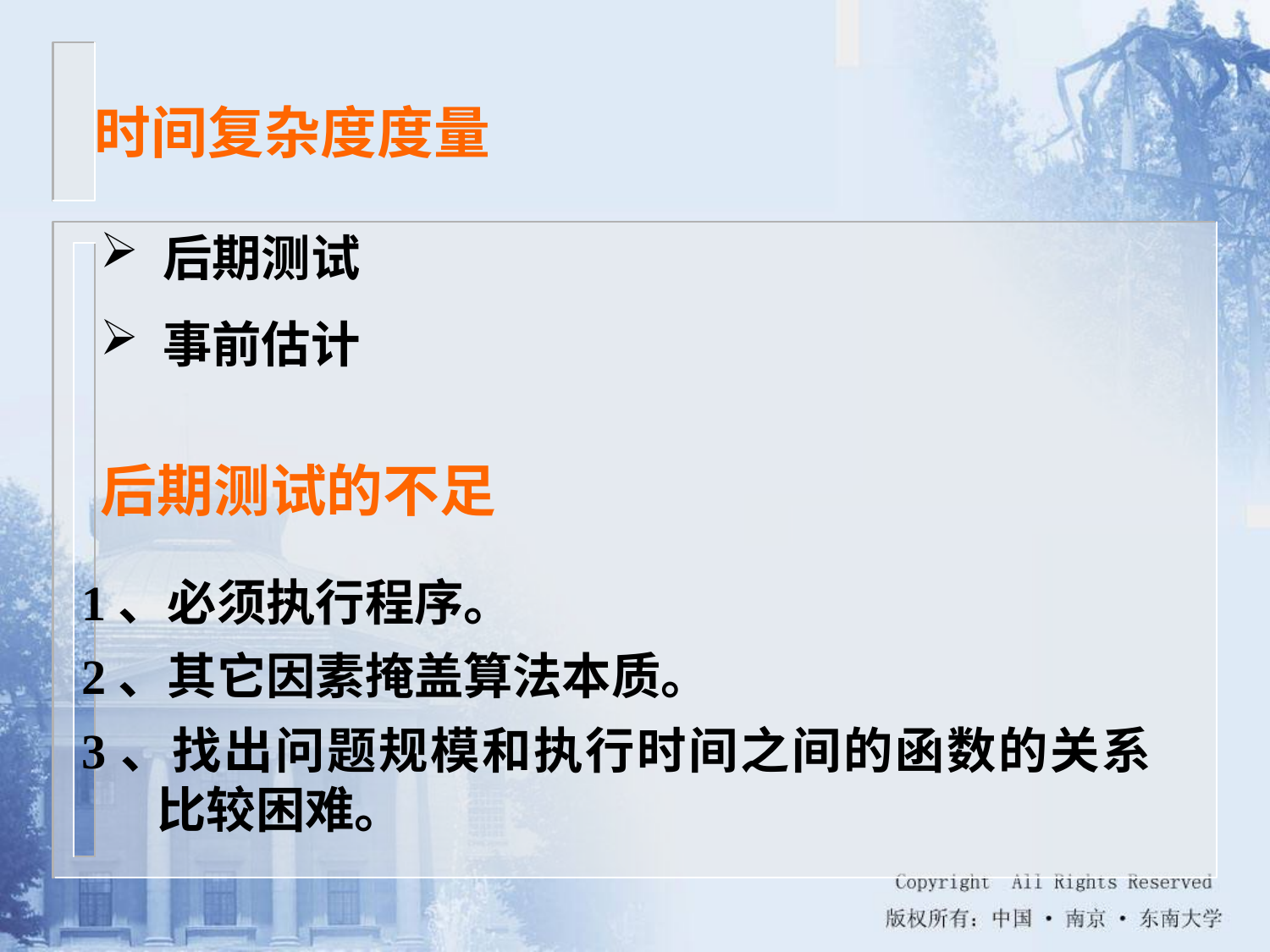

时间复杂度度量
 后期测试
 事前估计
# 后期测试的不足
1、必须执行程序。
2、其它因素掩盖算法本质。
3、找出问题规模和执行时间之间的函数的关系比较困难。